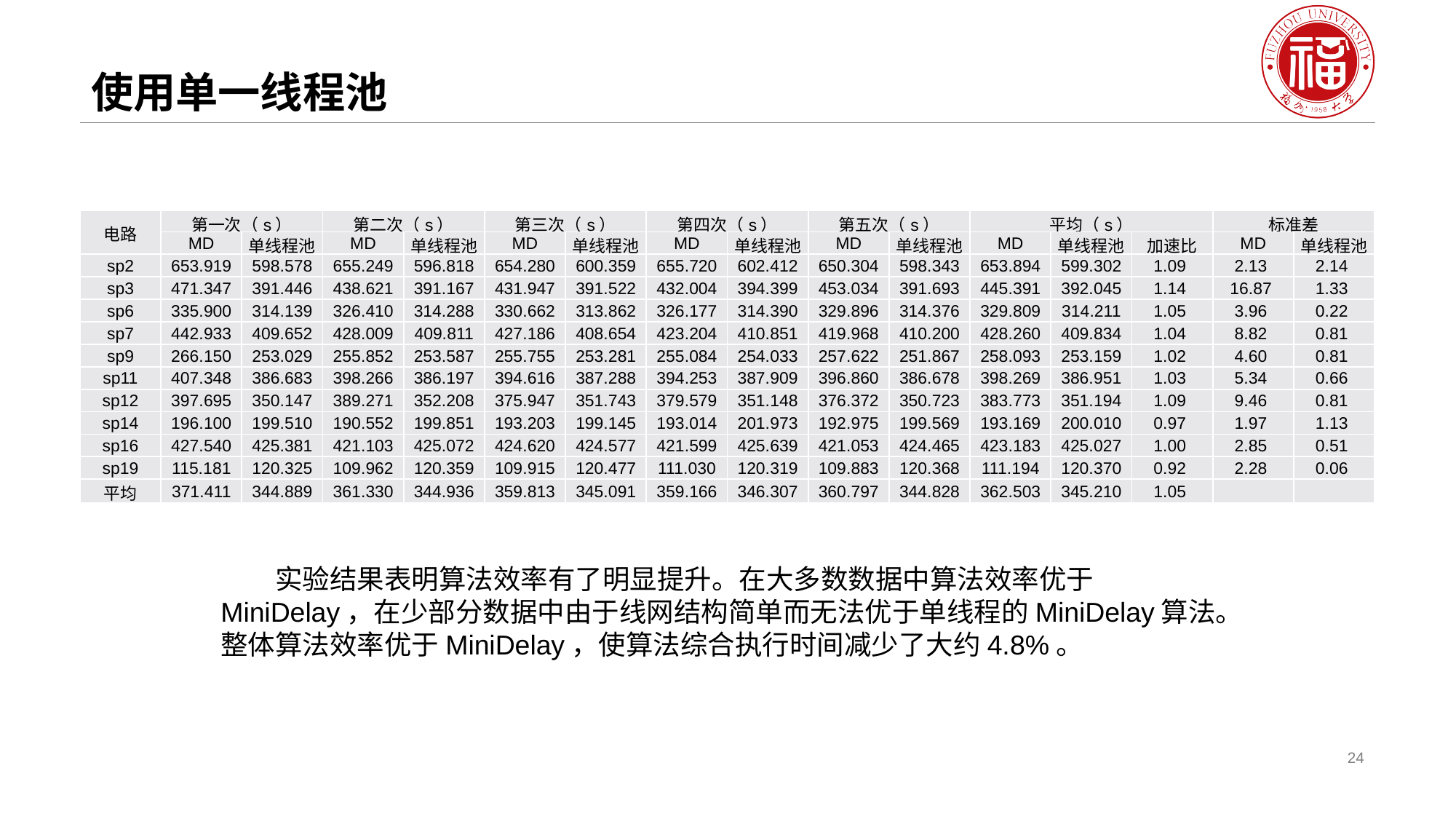

# 使用单一线程池
| 电路 | 第一次（s） |  | 第二次（s） |  | 第三次（s） |  | 第四次（s） |  | 第五次（s） |  | 平均（s） |  |  | 标准差 |  |
| --- | --- | --- | --- | --- | --- | --- | --- | --- | --- | --- | --- | --- | --- | --- | --- |
|  | MD | 单线程池 | MD | 单线程池 | MD | 单线程池 | MD | 单线程池 | MD | 单线程池 | MD | 单线程池 | 加速比 | MD | 单线程池 |
| sp2 | 653.919 | 598.578 | 655.249 | 596.818 | 654.280 | 600.359 | 655.720 | 602.412 | 650.304 | 598.343 | 653.894 | 599.302 | 1.09 | 2.13 | 2.14 |
| sp3 | 471.347 | 391.446 | 438.621 | 391.167 | 431.947 | 391.522 | 432.004 | 394.399 | 453.034 | 391.693 | 445.391 | 392.045 | 1.14 | 16.87 | 1.33 |
| sp6 | 335.900 | 314.139 | 326.410 | 314.288 | 330.662 | 313.862 | 326.177 | 314.390 | 329.896 | 314.376 | 329.809 | 314.211 | 1.05 | 3.96 | 0.22 |
| sp7 | 442.933 | 409.652 | 428.009 | 409.811 | 427.186 | 408.654 | 423.204 | 410.851 | 419.968 | 410.200 | 428.260 | 409.834 | 1.04 | 8.82 | 0.81 |
| sp9 | 266.150 | 253.029 | 255.852 | 253.587 | 255.755 | 253.281 | 255.084 | 254.033 | 257.622 | 251.867 | 258.093 | 253.159 | 1.02 | 4.60 | 0.81 |
| sp11 | 407.348 | 386.683 | 398.266 | 386.197 | 394.616 | 387.288 | 394.253 | 387.909 | 396.860 | 386.678 | 398.269 | 386.951 | 1.03 | 5.34 | 0.66 |
| sp12 | 397.695 | 350.147 | 389.271 | 352.208 | 375.947 | 351.743 | 379.579 | 351.148 | 376.372 | 350.723 | 383.773 | 351.194 | 1.09 | 9.46 | 0.81 |
| sp14 | 196.100 | 199.510 | 190.552 | 199.851 | 193.203 | 199.145 | 193.014 | 201.973 | 192.975 | 199.569 | 193.169 | 200.010 | 0.97 | 1.97 | 1.13 |
| sp16 | 427.540 | 425.381 | 421.103 | 425.072 | 424.620 | 424.577 | 421.599 | 425.639 | 421.053 | 424.465 | 423.183 | 425.027 | 1.00 | 2.85 | 0.51 |
| sp19 | 115.181 | 120.325 | 109.962 | 120.359 | 109.915 | 120.477 | 111.030 | 120.319 | 109.883 | 120.368 | 111.194 | 120.370 | 0.92 | 2.28 | 0.06 |
| 平均 | 371.411 | 344.889 | 361.330 | 344.936 | 359.813 | 345.091 | 359.166 | 346.307 | 360.797 | 344.828 | 362.503 | 345.210 | 1.05 |  |  |
实验结果表明算法效率有了明显提升。在大多数数据中算法效率优于MiniDelay，在少部分数据中由于线网结构简单而无法优于单线程的MiniDelay算法。整体算法效率优于MiniDelay，使算法综合执行时间减少了大约4.8%。
24